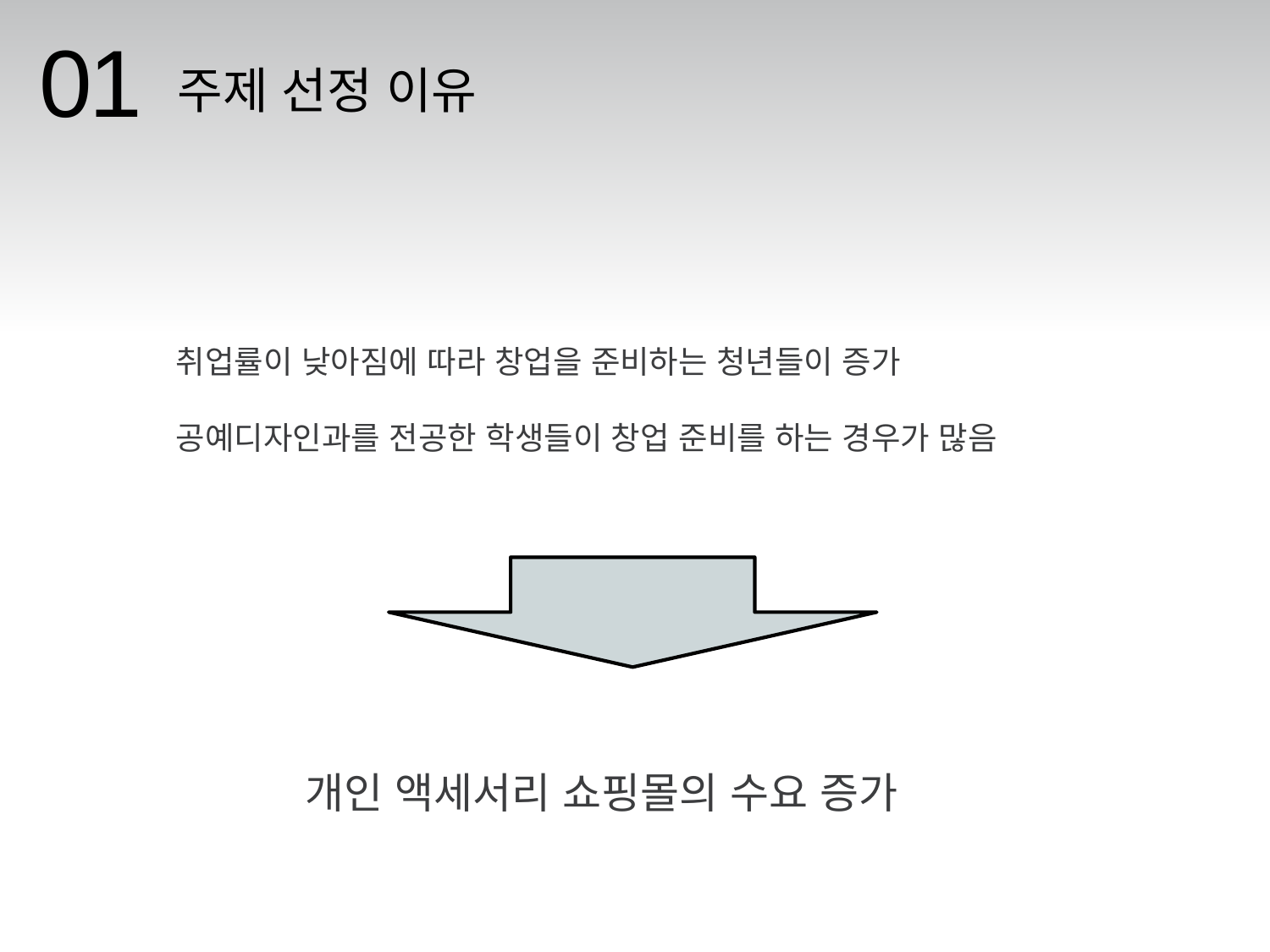

01
주제 선정 이유
취업률이 낮아짐에 따라 창업을 준비하는 청년들이 증가

공예디자인과를 전공한 학생들이 창업 준비를 하는 경우가 많음

개인 액세서리 쇼핑몰의 수요 증가